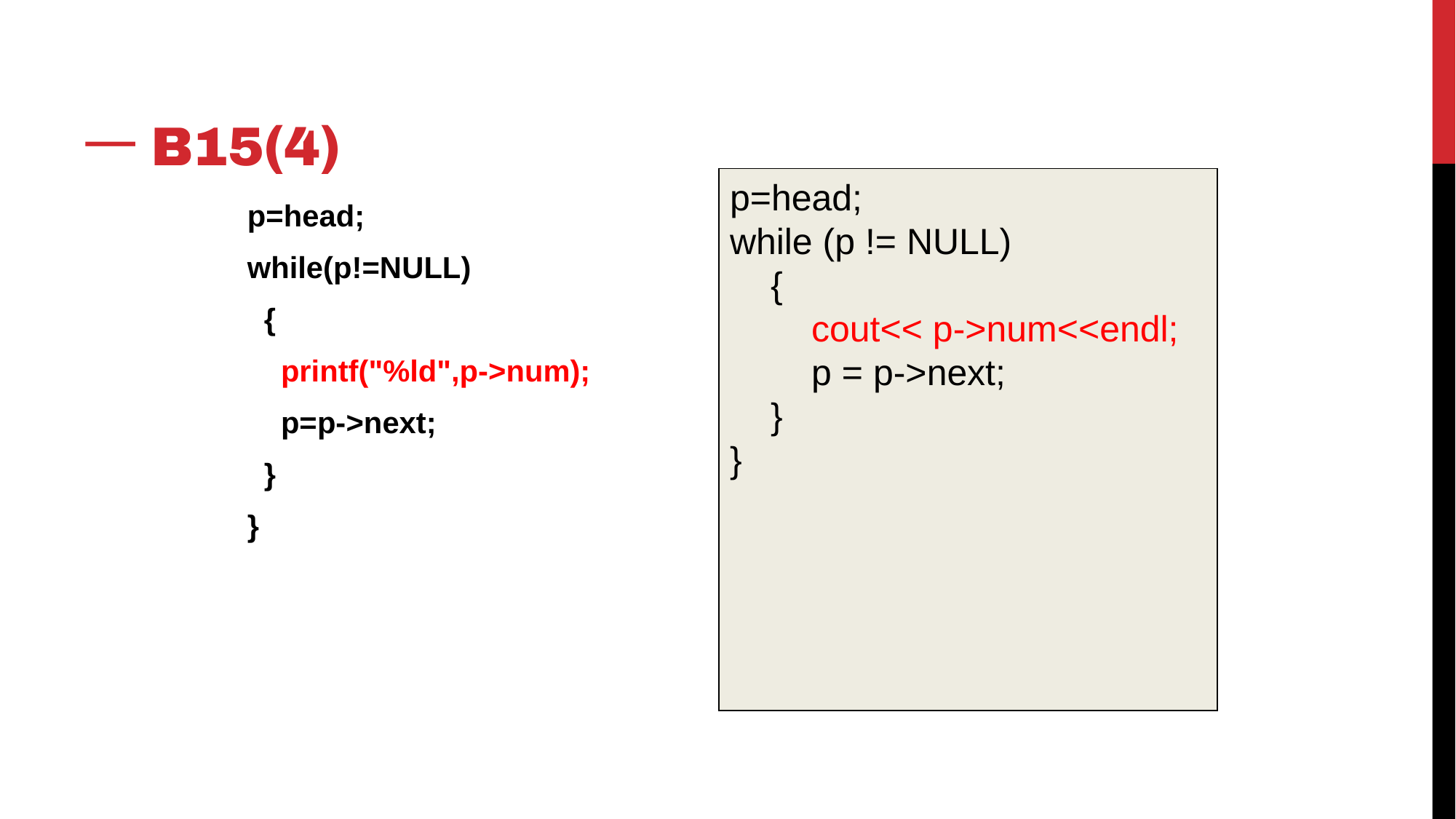

# 一b15(4)
p=head;
while (p != NULL)
    {
        cout<< p->num<<endl;
        p = p->next;
    }
}
p=head;
while(p!=NULL)
  {
    printf("%ld",p->num);
    p=p->next;
  }
}